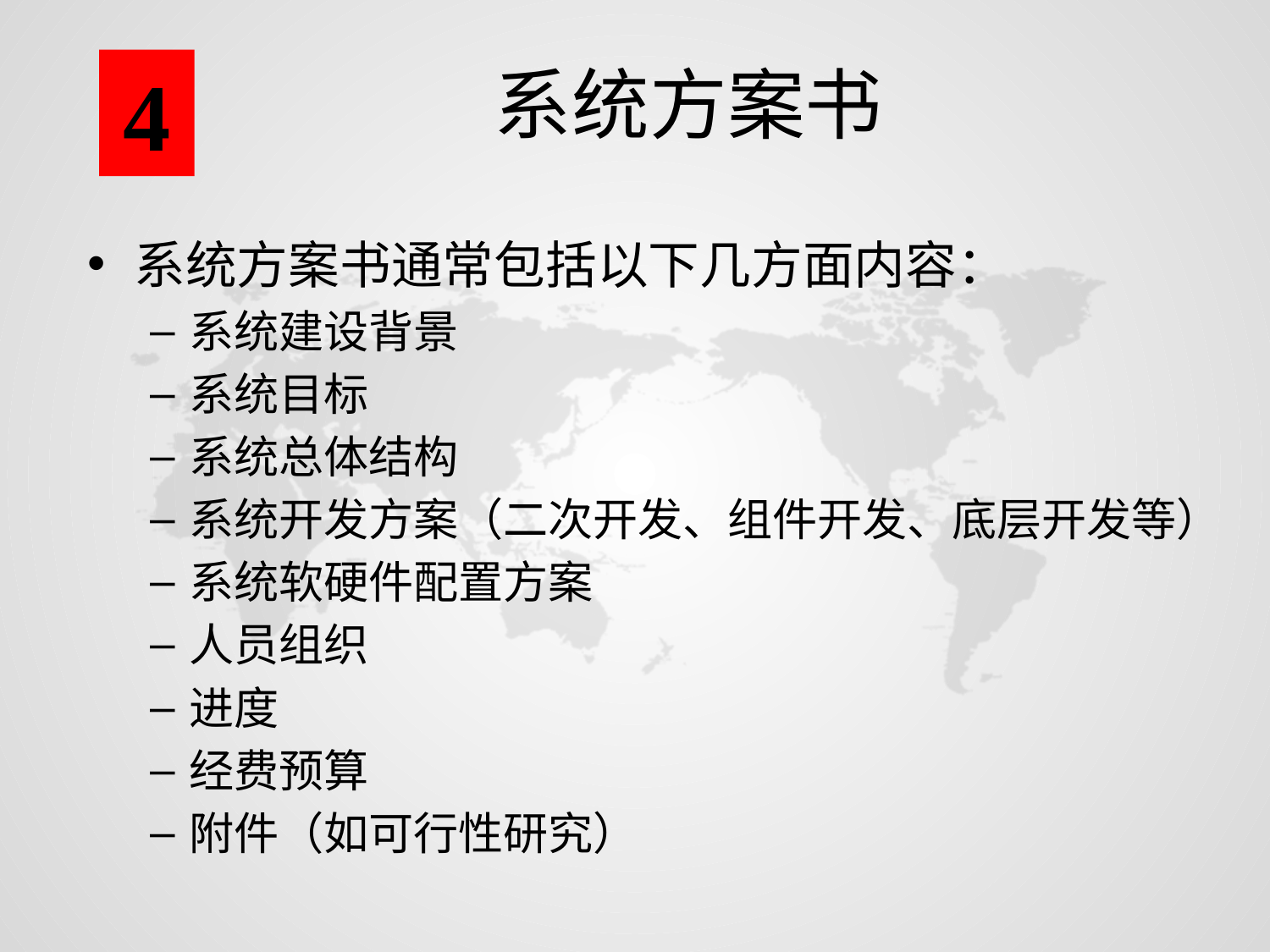

4
# 系统方案书
系统方案书通常包括以下几方面内容：
系统建设背景
系统目标
系统总体结构
系统开发方案（二次开发、组件开发、底层开发等）
系统软硬件配置方案
人员组织
进度
经费预算
附件（如可行性研究）